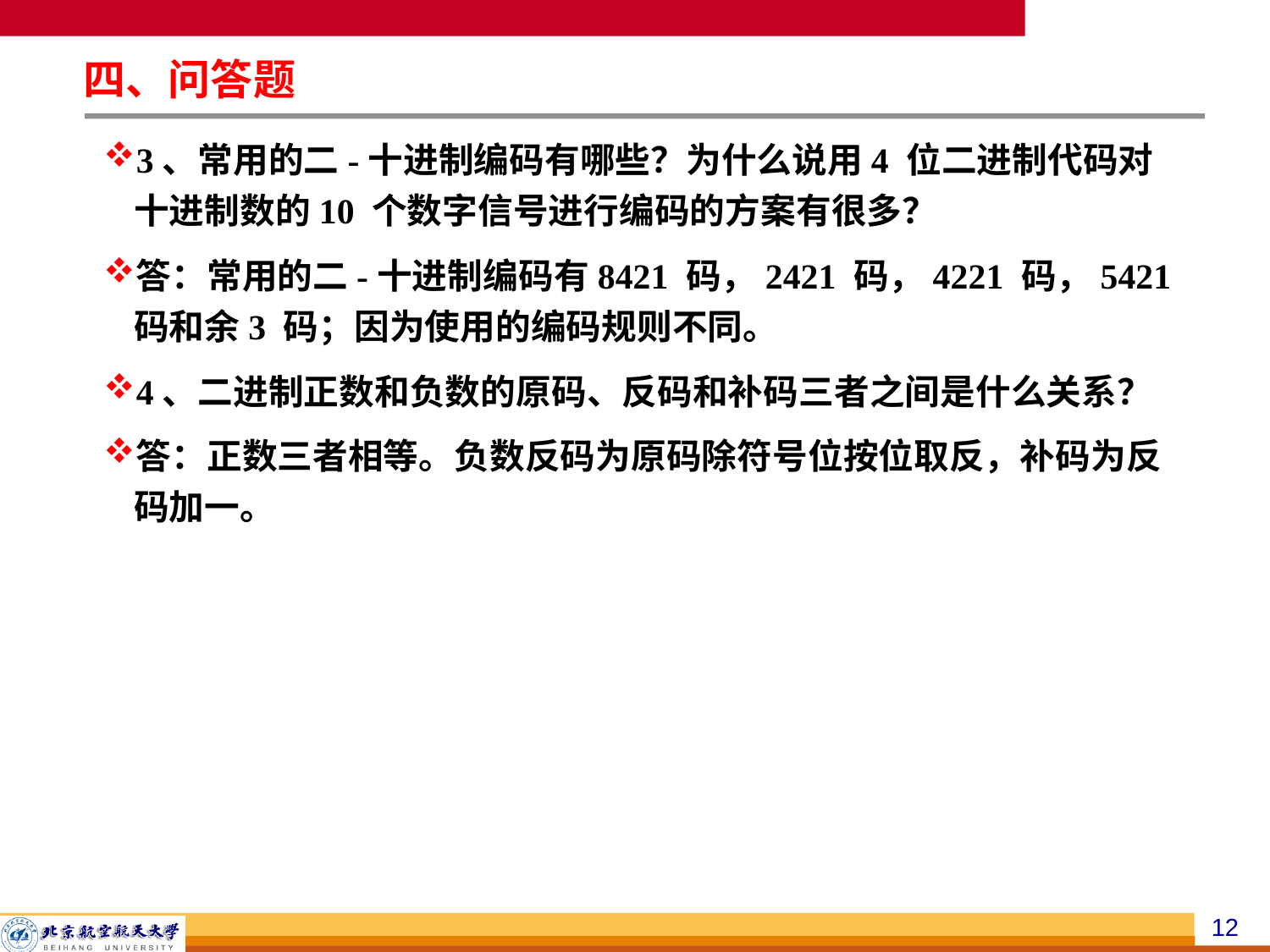

四、问答题
3、常用的二-十进制编码有哪些？为什么说用4 位二进制代码对十进制数的10 个数字信号进行编码的方案有很多？
答：常用的二-十进制编码有8421 码，2421 码，4221 码，5421 码和余3 码；因为使用的编码规则不同。
4、二进制正数和负数的原码、反码和补码三者之间是什么关系？
答：正数三者相等。负数反码为原码除符号位按位取反，补码为反码加一。